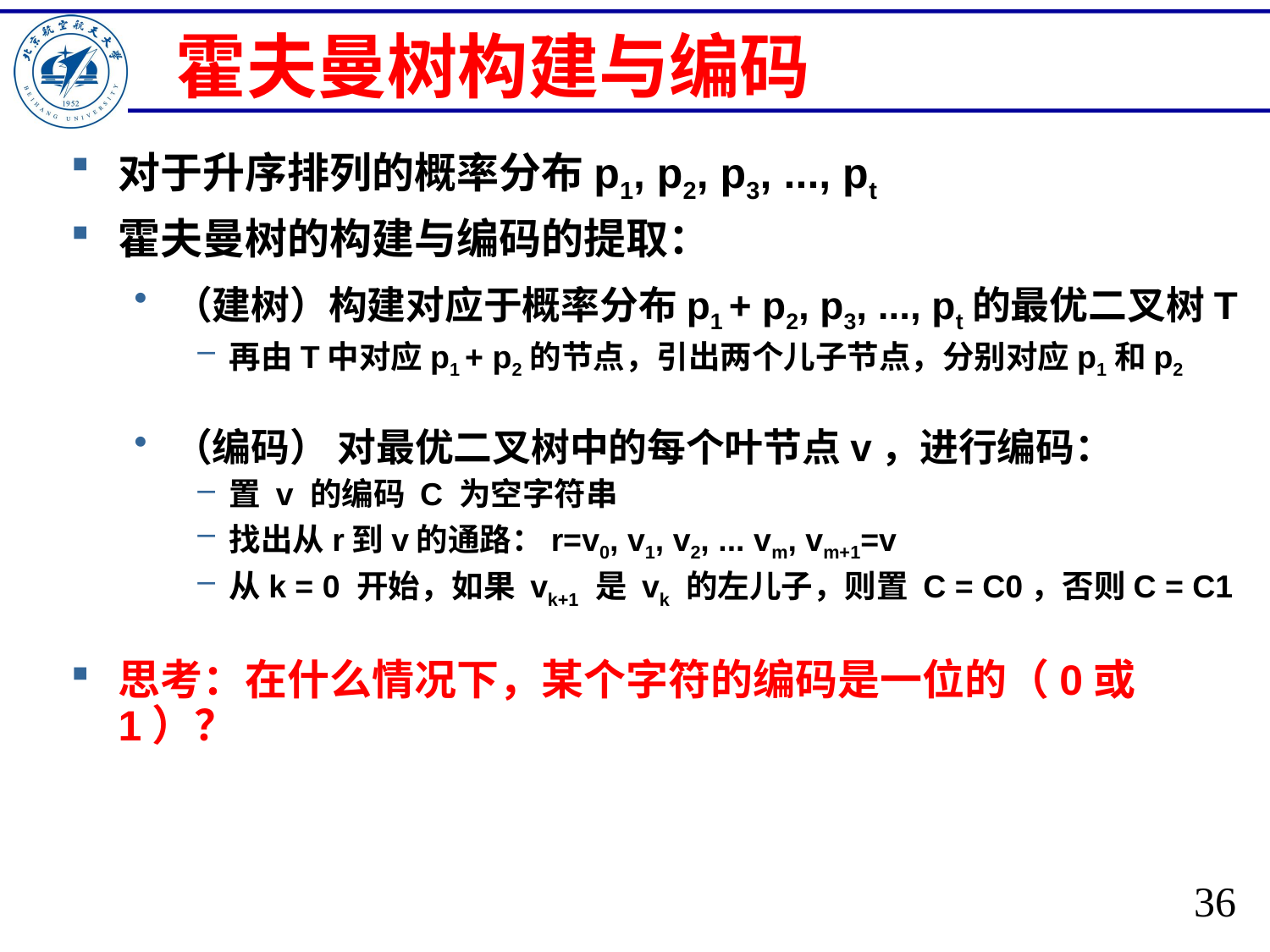

# 霍夫曼树构建与编码
对于升序排列的概率分布p1, p2, p3, ..., pt
霍夫曼树的构建与编码的提取：
（建树）构建对应于概率分布p1 + p2, p3, ..., pt的最优二叉树T
再由T中对应p1 + p2的节点，引出两个儿子节点，分别对应p1和p2

（编码） 对最优二叉树中的每个叶节点v，进行编码：
置 v 的编码 C 为空字符串
找出从r到v的通路：r=v0, v1, v2, ... vm, vm+1=v
从k = 0 开始，如果 vk+1 是 vk 的左儿子，则置 C = C0，否则C = C1

思考：在什么情况下，某个字符的编码是一位的（0或1）？